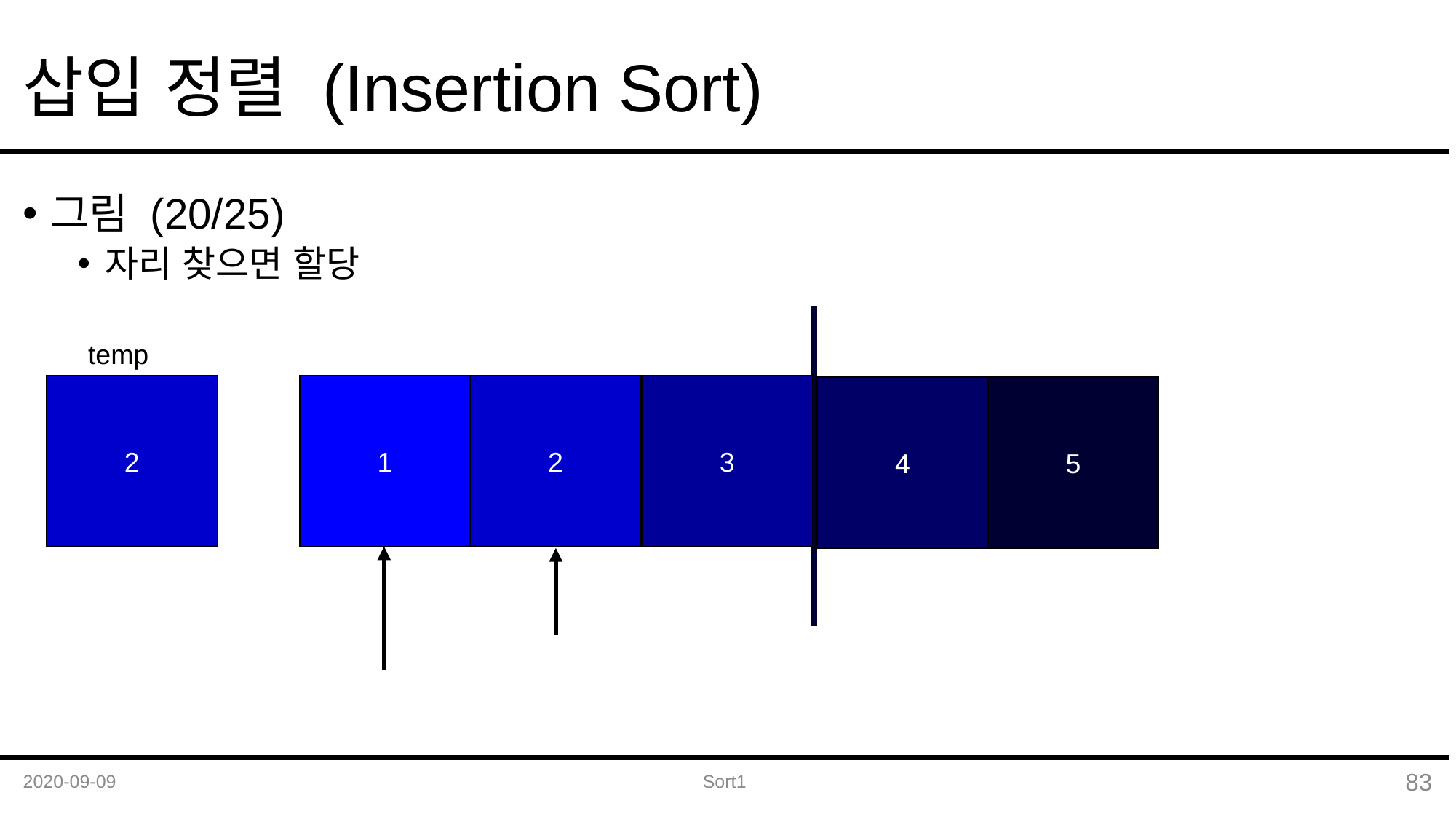

# 삽입 정렬 (Insertion Sort)
그림 (20/25)
자리 찾으면 할당
temp
2
2
3
1
5
4
2020-09-09
Sort1
83